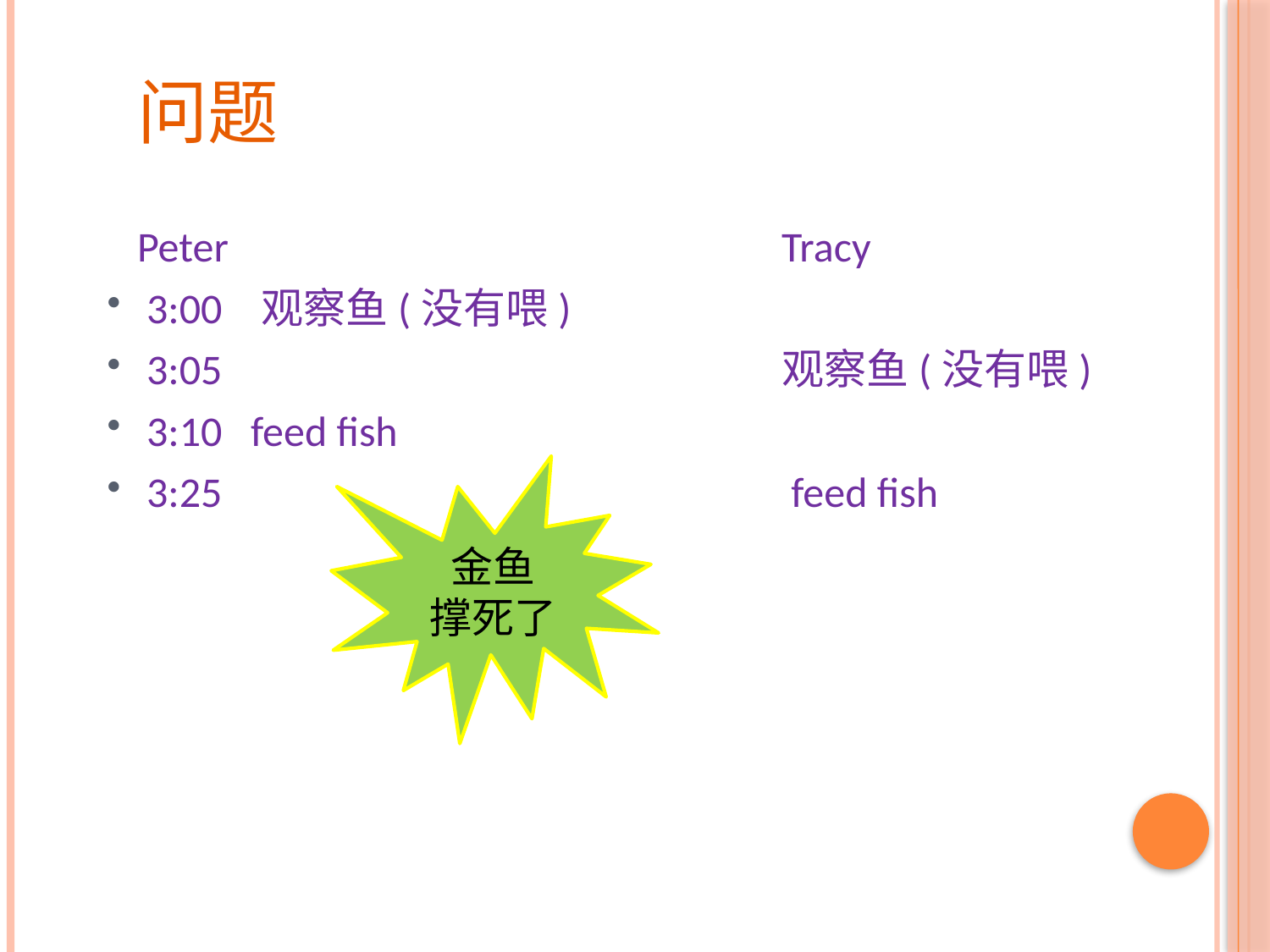

# 问题
   Peter                                    		Tracy
3:00   观察鱼(没有喂)
3:05 				 	观察鱼(没有喂)
3:10   feed fish
3:25 				 	 feed fish
金鱼
撑死了